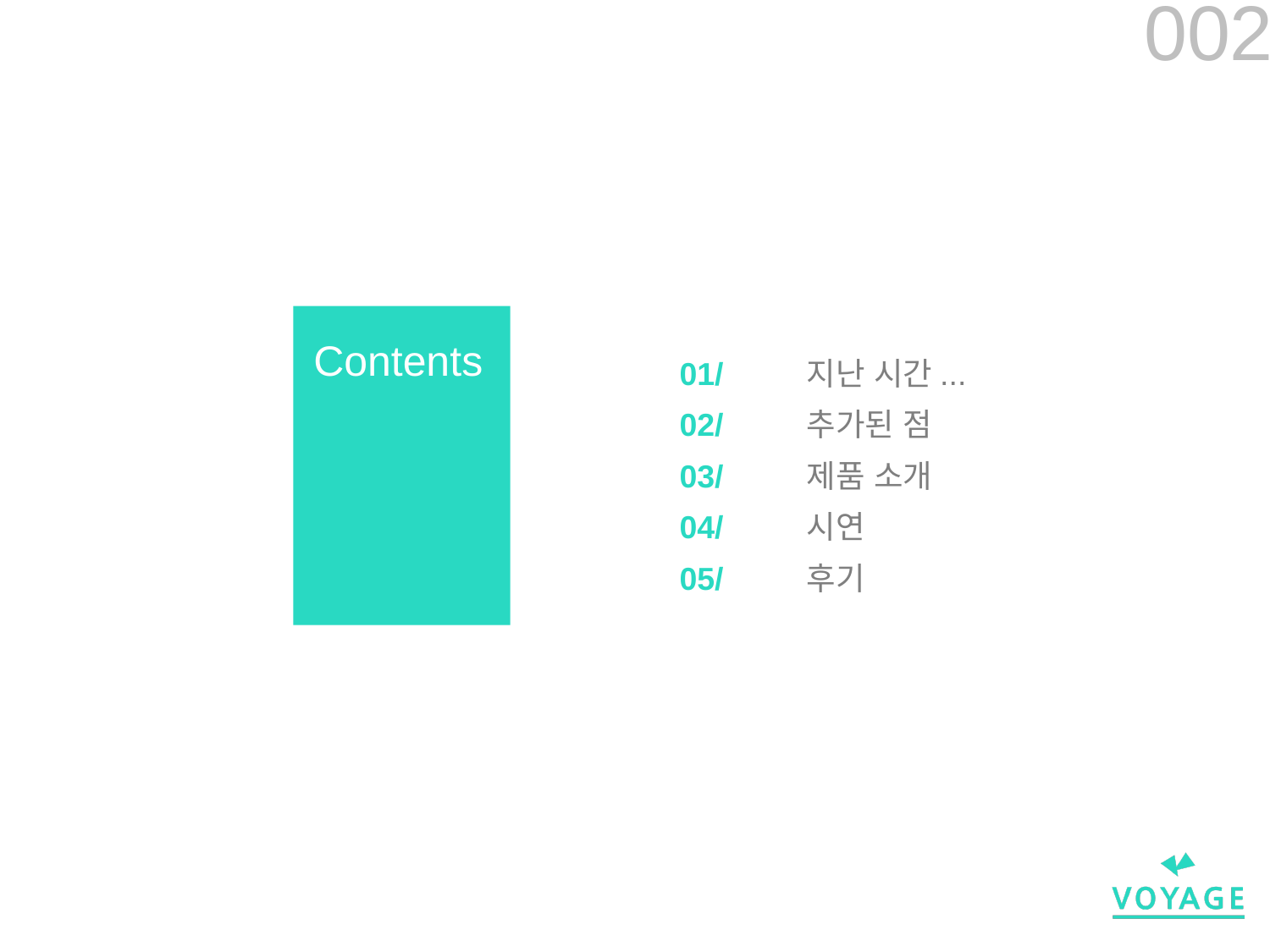

002

Contents
01/ 	지난 시간...
02/ 	추가된 점
03/ 	제품 소개
04/ 	시연
05/ 	후기